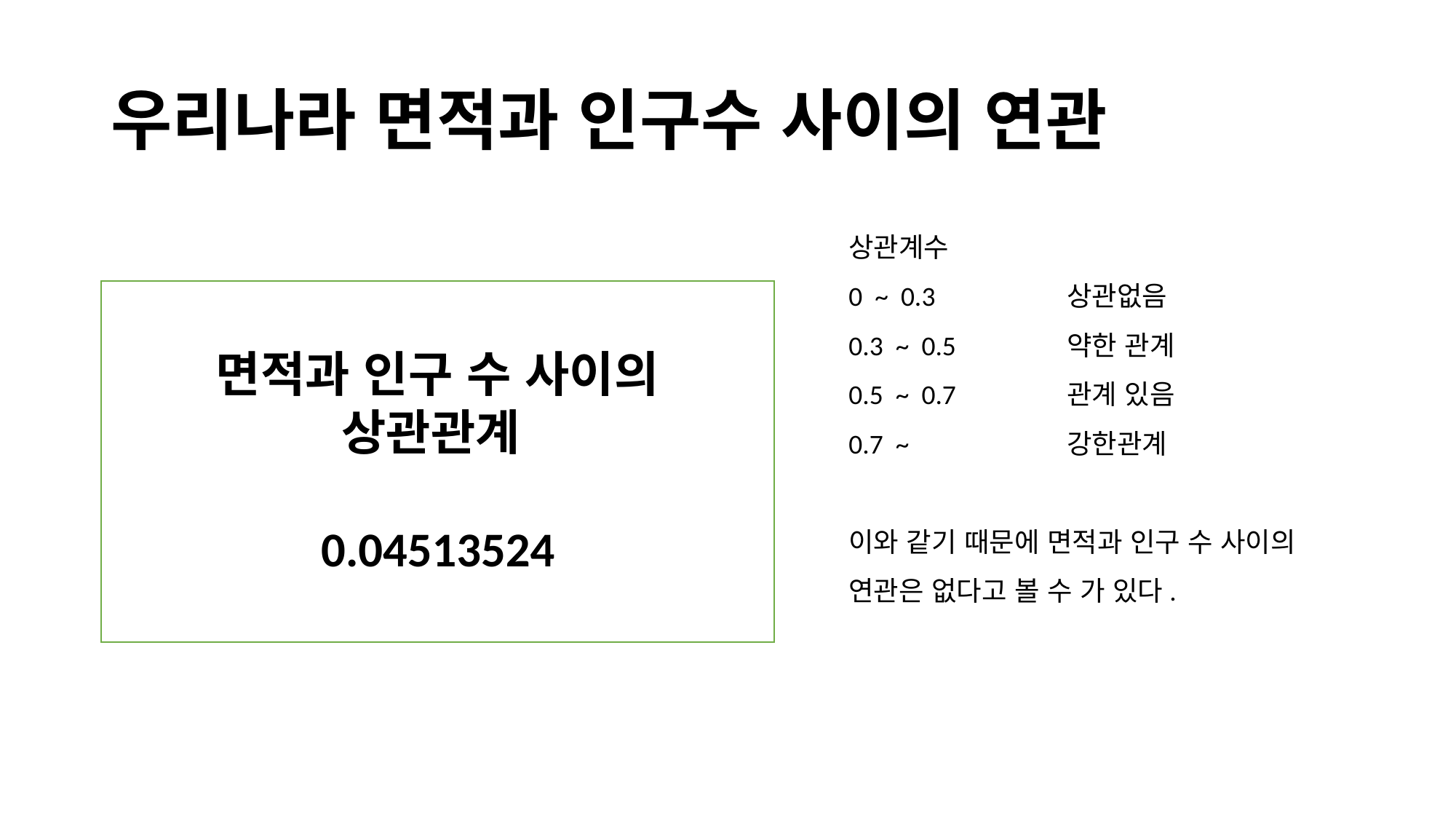

# 우리나라 면적과 인구수 사이의 연관
상관계수
0  ~  0.3 		상관없음
0.3  ~  0.5 	약한 관계
0.5  ~  0.7 	관계 있음
0.7  ~ 		강한관계

이와 같기 때문에 면적과 인구 수 사이의 연관은 없다고 볼 수 가 있다.

면적과 인구 수 사이의 상관관계

0.04513524